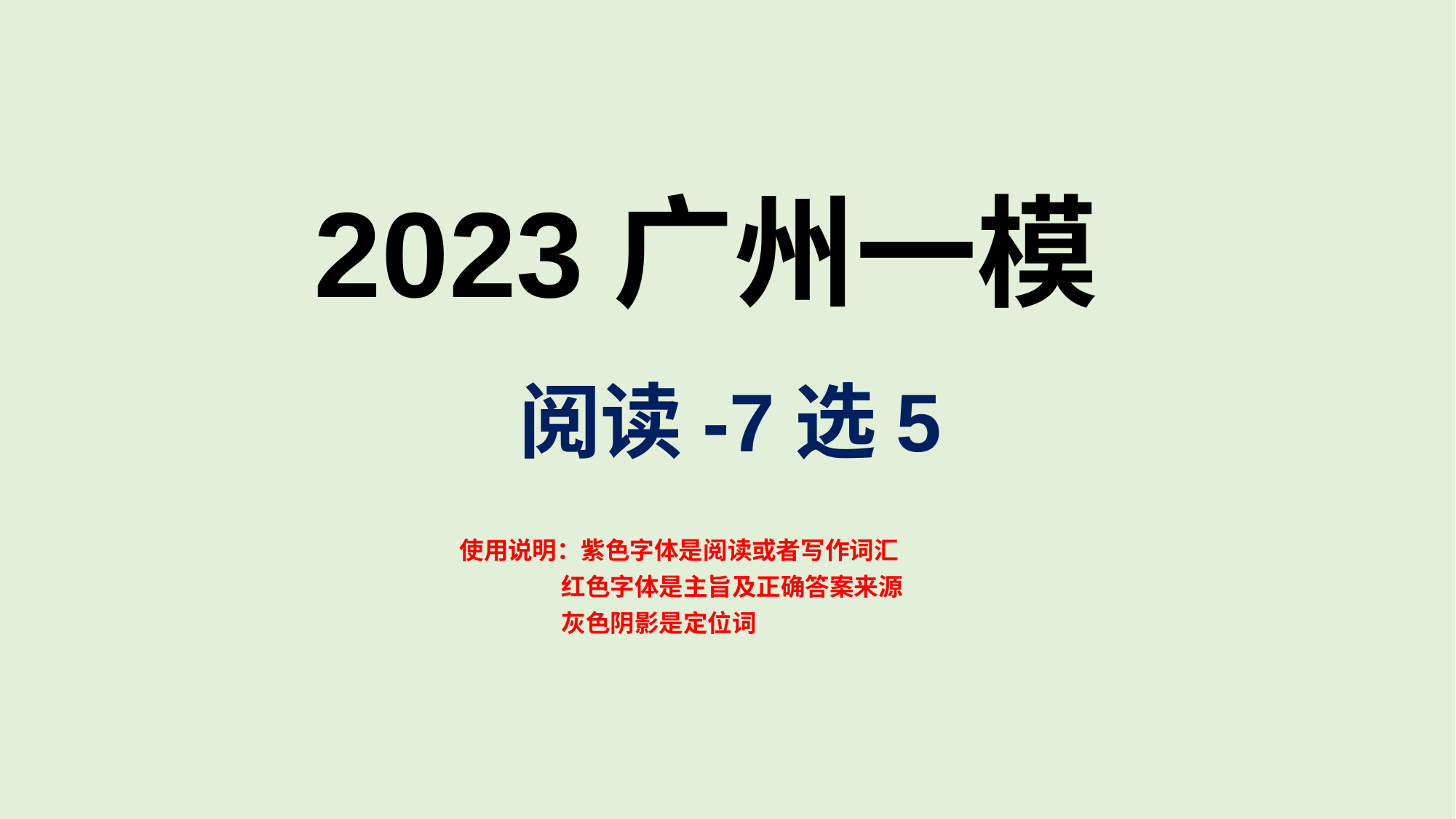

# 2023广州一模
阅读-7选5
使用说明：紫色字体是阅读或者写作词汇
                  红色字体是主旨及正确答案来源
                  灰色阴影是定位词